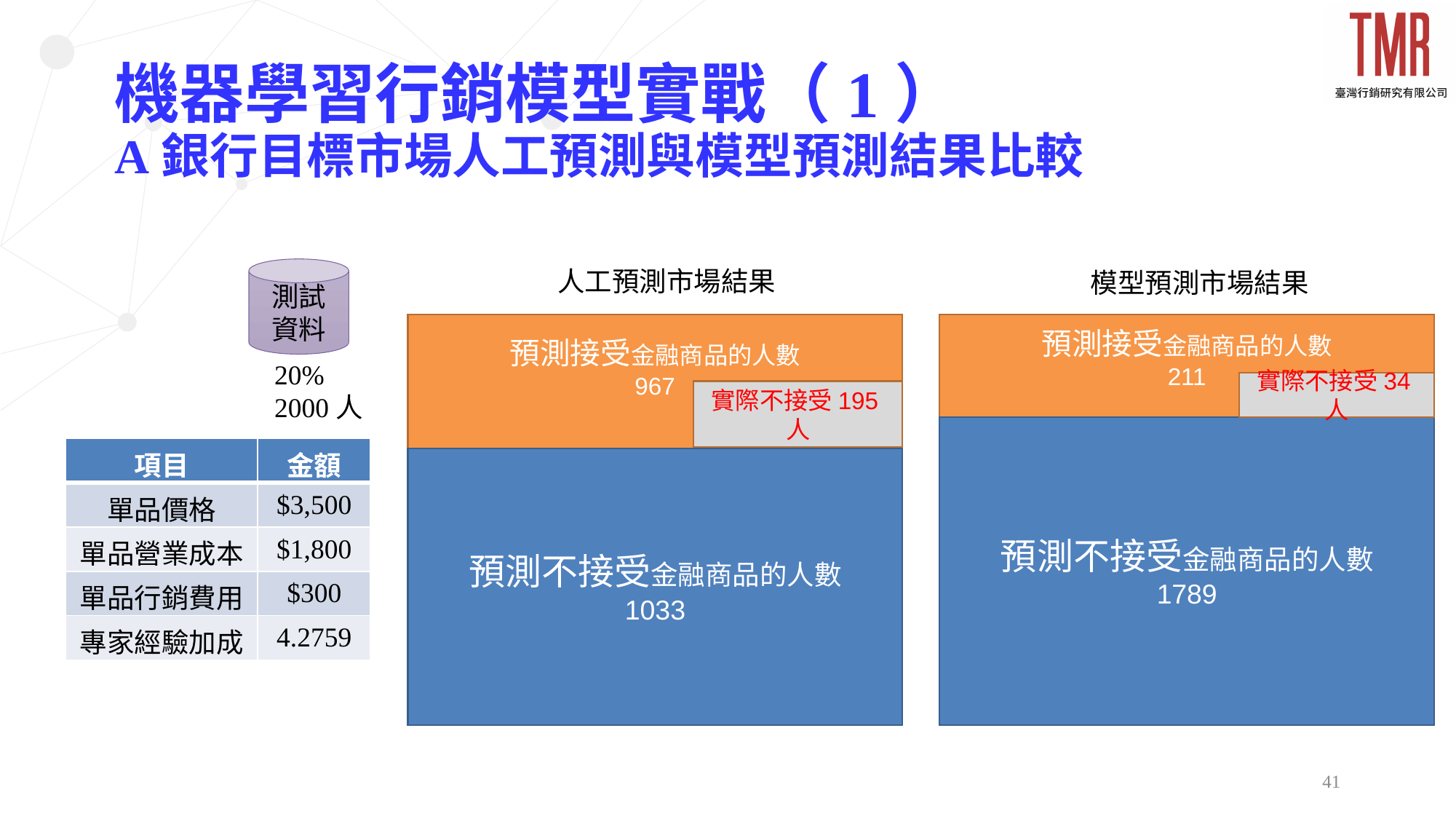

# 機器學習行銷模型實戰（1） A銀行目標市場人工預測與模型預測結果比較
測試資料
20%
2000人
人工預測市場結果
模型預測市場結果
預測接受金融商品的人數
967

預測接受金融商品的人數
211

實際不接受34人
實際不接受195人
預測不接受金融商品的人數
1789
預測不接受金融商品的人數
1033

| 項目 | 金額 |
| --- | --- |
| 單品價格 | $3,500 |
| 單品營業成本 | $1,800 |
| 單品行銷費用 | $300 |
| 專家經驗加成 | 4.2759 |
41